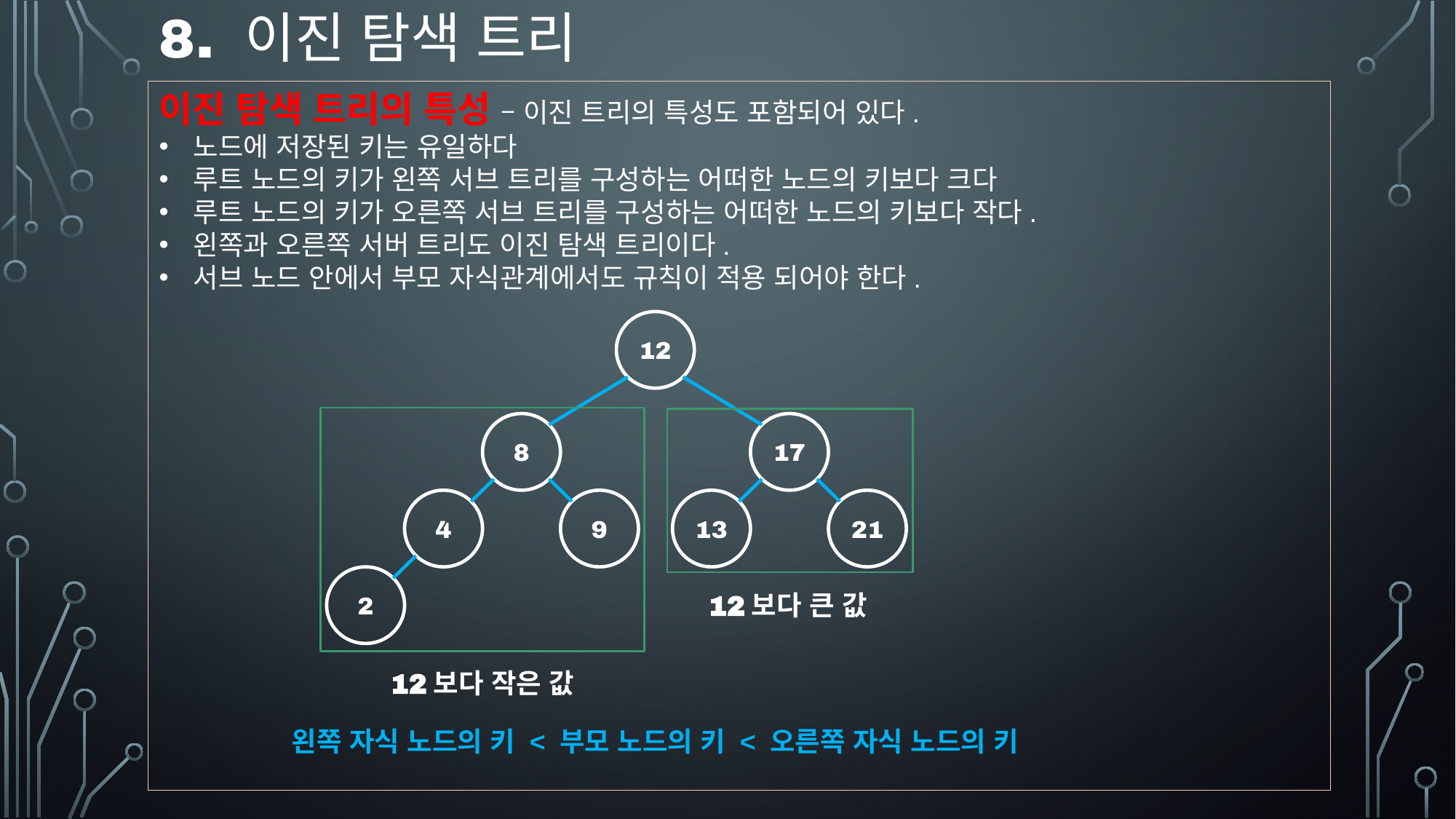

8. 이진 탐색 트리
이진 탐색 트리의 특성 – 이진 트리의 특성도 포함되어 있다.
노드에 저장된 키는 유일하다
루트 노드의 키가 왼쪽 서브 트리를 구성하는 어떠한 노드의 키보다 크다
루트 노드의 키가 오른쪽 서브 트리를 구성하는 어떠한 노드의 키보다 작다.
왼쪽과 오른쪽 서버 트리도 이진 탐색 트리이다.
서브 노드 안에서 부모 자식관계에서도 규칙이 적용 되어야 한다.

12
8
17
4
9
13
21
2

12보다 큰 값
12보다 작은 값
왼쪽 자식 노드의 키 < 부모 노드의 키 < 오른쪽 자식 노드의 키